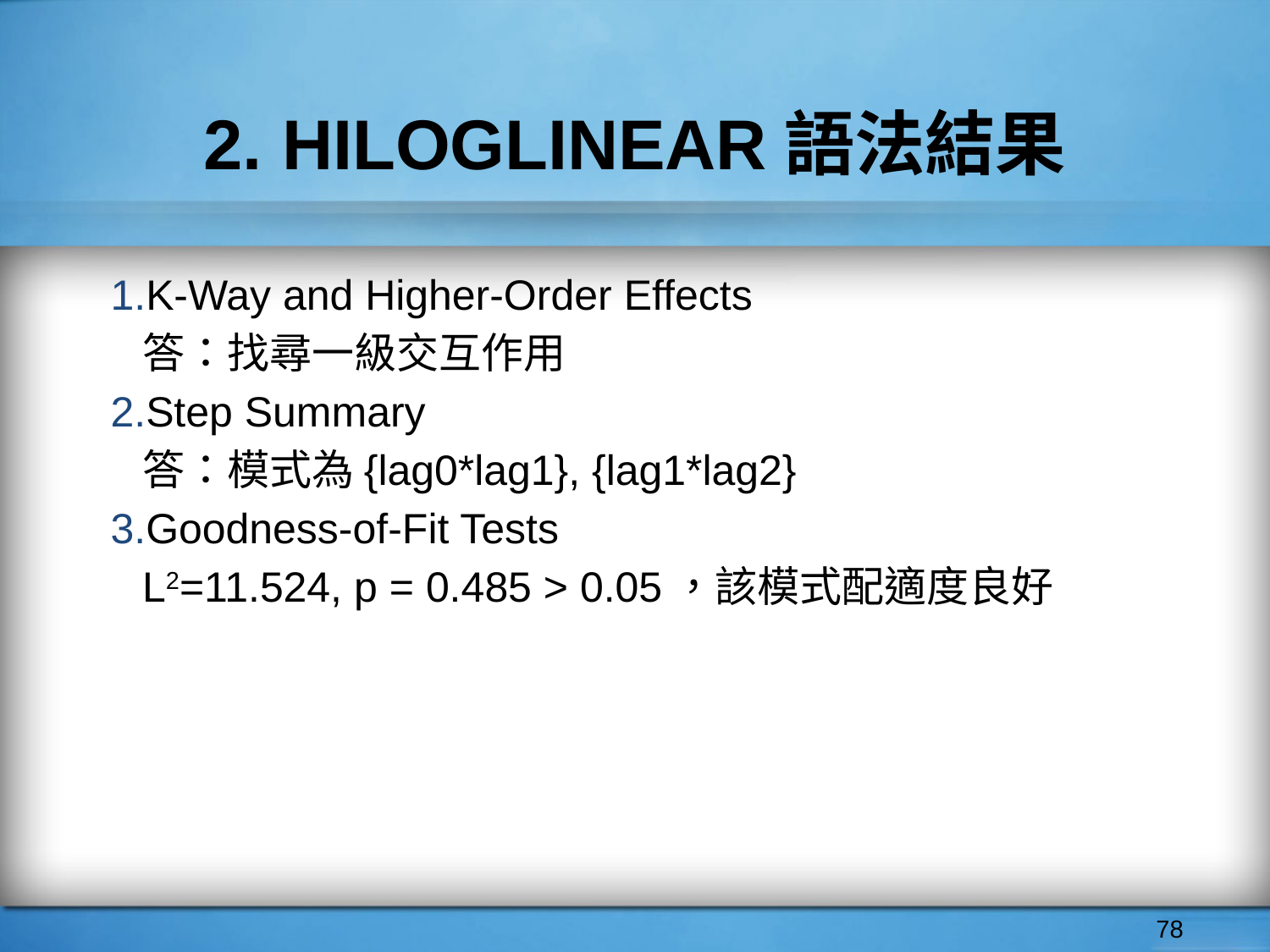

# 2. HILOGLINEAR語法結果
K-Way and Higher-Order Effects
答：找尋一級交互作用
Step Summary
答：模式為{lag0*lag1}, {lag1*lag2}
Goodness-of-Fit Tests
L2=11.524, p = 0.485 > 0.05，該模式配適度良好
78